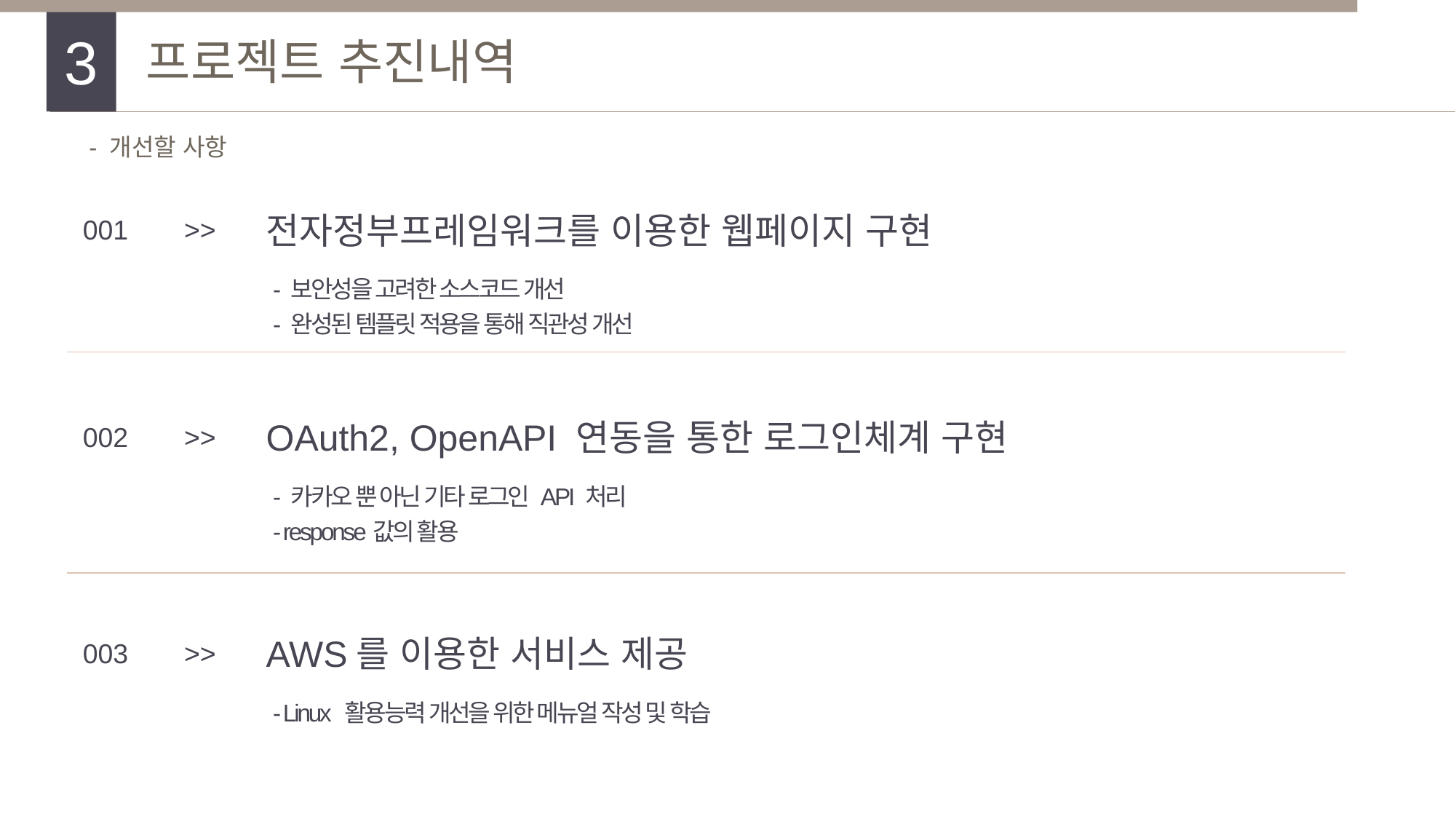

3
프로젝트 추진내역
 - 개선할 사항
전자정부프레임워크를 이용한 웹페이지 구현
001
>>
 - 보안성을 고려한 소스코드 개선
 - 완성된 템플릿 적용을 통해 직관성 개선
OAuth2, OpenAPI 연동을 통한 로그인체계 구현
002
>>
 - 카카오 뿐 아닌 기타 로그인 API 처리
 - response값의 활용
AWS를 이용한 서비스 제공
003
>>
 - Linux 활용능력 개선을 위한 메뉴얼 작성 및 학습
ⓒSaebyeol Yu. Saebyeol’s PowerPoint